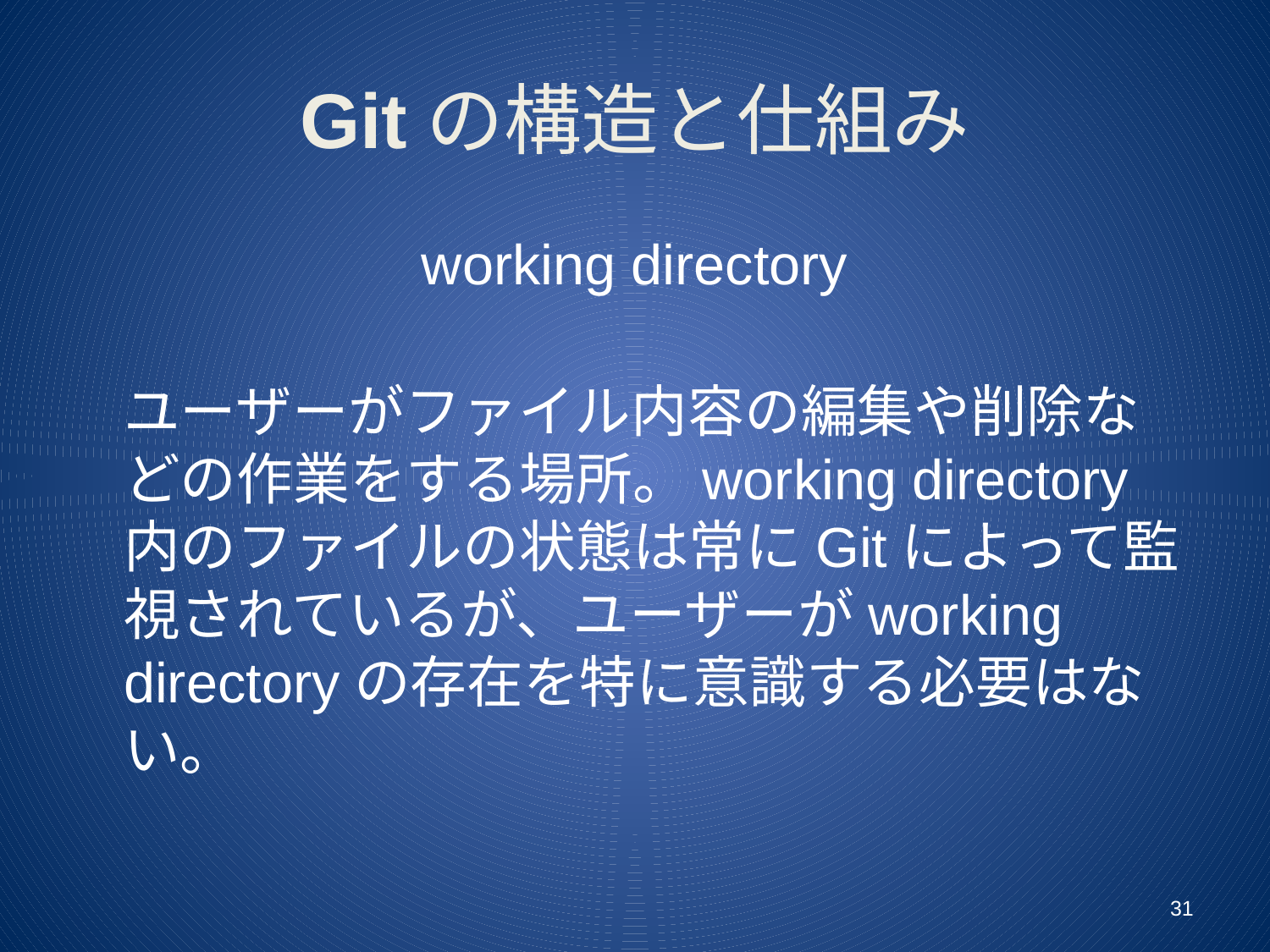

# Gitの構造と仕組み
working directory
ユーザーがファイル内容の編集や削除などの作業をする場所。working directory内のファイルの状態は常にGitによって監視されているが、ユーザーがworking directoryの存在を特に意識する必要はない。
31